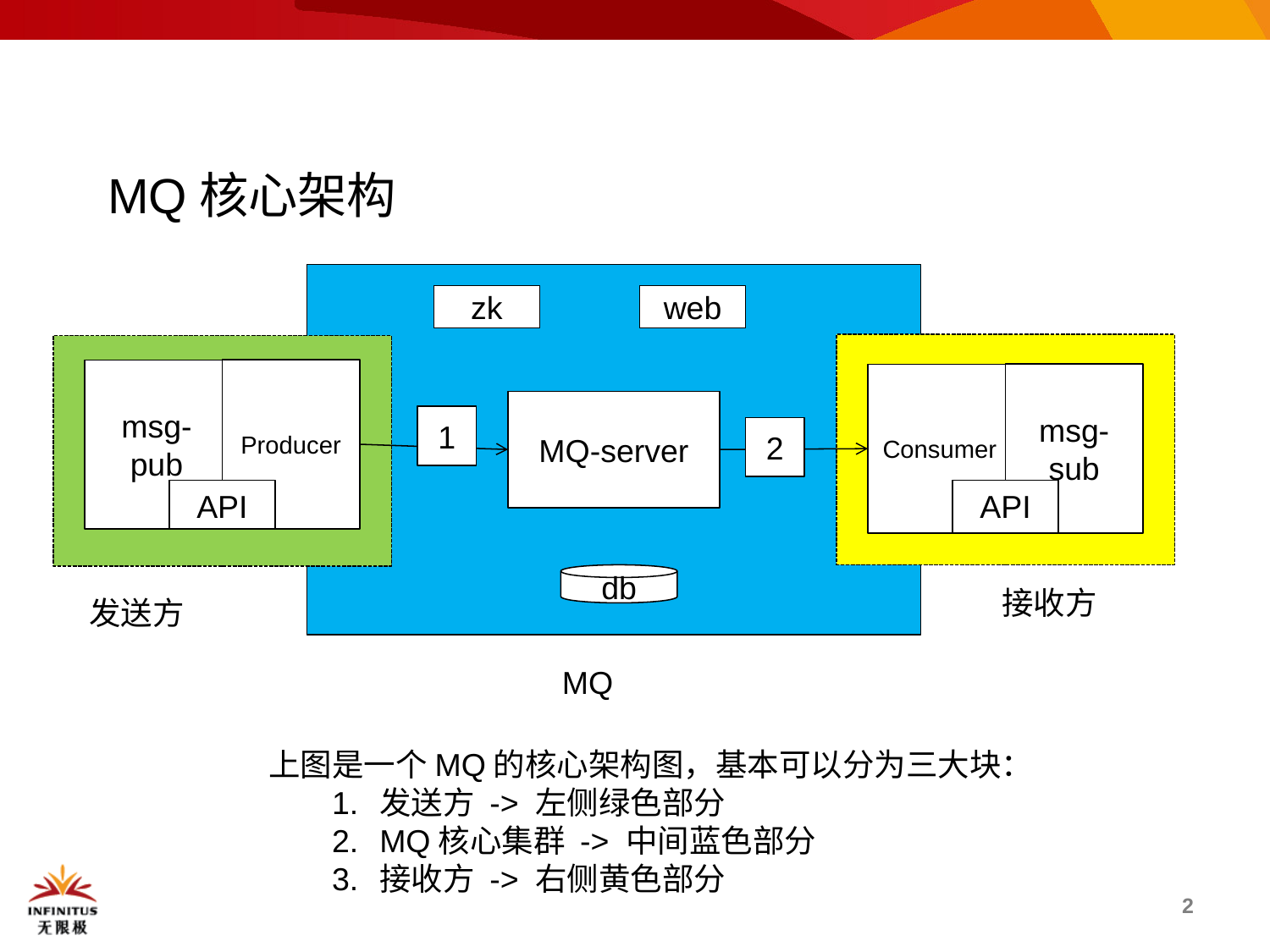

# MQ核心架构

zk
web

Producer
msg-pub
msg-sub
Consumer
MQ-server
1
2
API
API
db
接收方
发送方
MQ
上图是一个MQ的核心架构图，基本可以分为三大块：
发送方 -> 左侧绿色部分
MQ核心集群 -> 中间蓝色部分
接收方 -> 右侧黄色部分

2